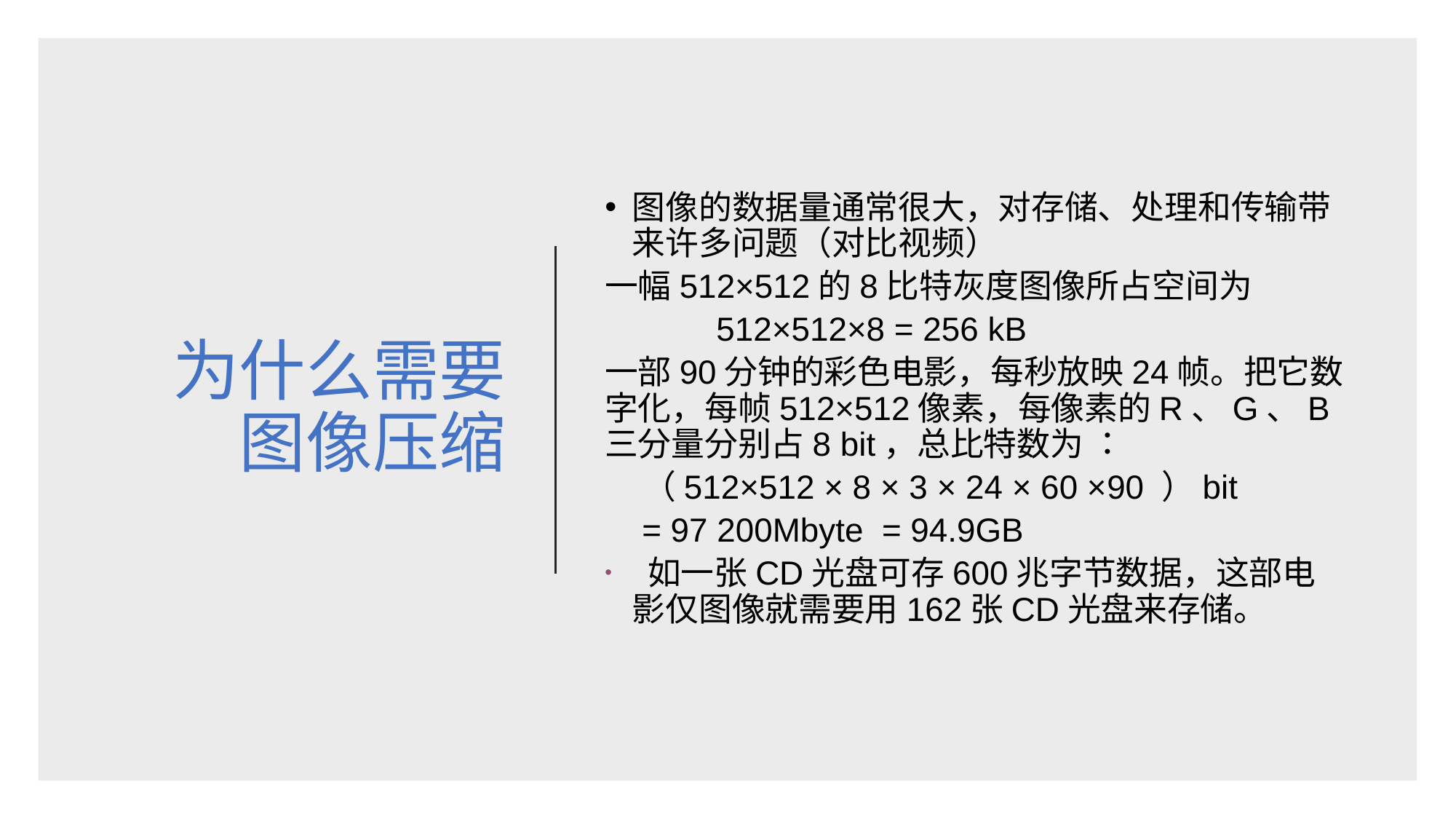

# 为什么需要图像压缩
图像的数据量通常很大，对存储、处理和传输带来许多问题（对比视频）
一幅512×512的8比特灰度图像所占空间为
            512×512×8 = 256 kB
一部90分钟的彩色电影，每秒放映24帧。把它数字化，每帧512×512像素，每像素的R、G、B三分量分别占8 bit，总比特数为 ：
    （512×512 × 8 × 3 × 24 × 60 ×90 ）bit
    = 97 200Mbyte  = 94.9GB
 如一张CD光盘可存600兆字节数据，这部电影仅图像就需要用162张CD光盘来存储。